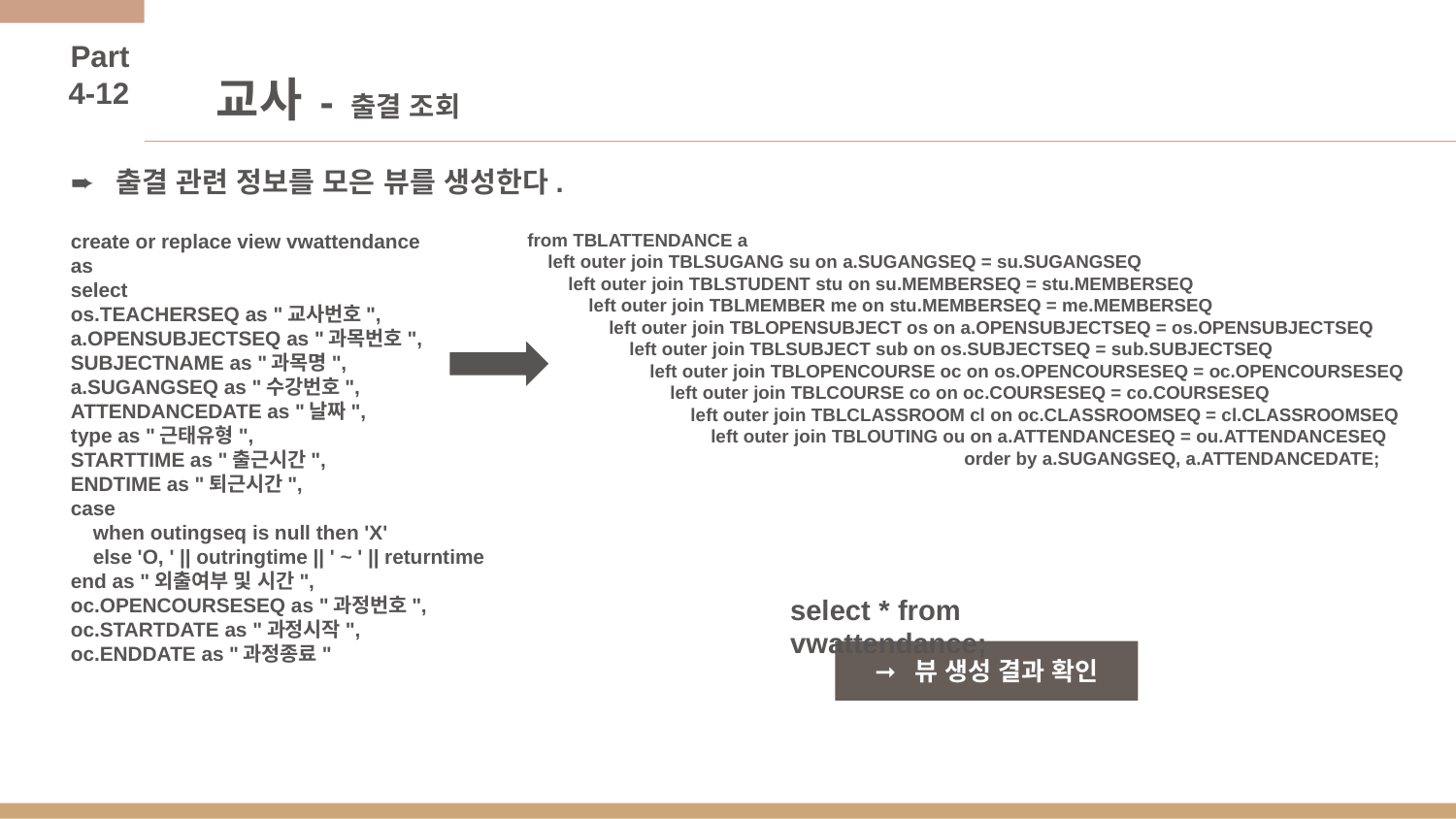

Part 4-12
# 교사 - 출결 조회
➨  출결 관련 정보를 모은 뷰를 생성한다.
create or replace view vwattendance
as
select
os.TEACHERSEQ as "교사번호",
a.OPENSUBJECTSEQ as "과목번호",
SUBJECTNAME as "과목명",
a.SUGANGSEQ as "수강번호",
ATTENDANCEDATE as "날짜",
type as "근태유형",
STARTTIME as "출근시간",
ENDTIME as "퇴근시간",
case
    when outingseq is null then 'X'
    else 'O, ' || outringtime || ' ~ ' || returntime
end as "외출여부 및 시간",
oc.OPENCOURSESEQ as "과정번호",
oc.STARTDATE as "과정시작",
oc.ENDDATE as "과정종료"

from TBLATTENDANCE a
    left outer join TBLSUGANG su on a.SUGANGSEQ = su.SUGANGSEQ
        left outer join TBLSTUDENT stu on su.MEMBERSEQ = stu.MEMBERSEQ
            left outer join TBLMEMBER me on stu.MEMBERSEQ = me.MEMBERSEQ
                left outer join TBLOPENSUBJECT os on a.OPENSUBJECTSEQ = os.OPENSUBJECTSEQ
                    left outer join TBLSUBJECT sub on os.SUBJECTSEQ = sub.SUBJECTSEQ
                        left outer join TBLOPENCOURSE oc on os.OPENCOURSESEQ = oc.OPENCOURSESEQ
                            left outer join TBLCOURSE co on oc.COURSESEQ = co.COURSESEQ
                                left outer join TBLCLASSROOM cl on oc.CLASSROOMSEQ = cl.CLASSROOMSEQ
                                    left outer join TBLOUTING ou on a.ATTENDANCESEQ = ou.ATTENDANCESEQ
    			order by a.SUGANGSEQ, a.ATTENDANCEDATE;

select * from vwattendance;
➞  뷰 생성 결과 확인